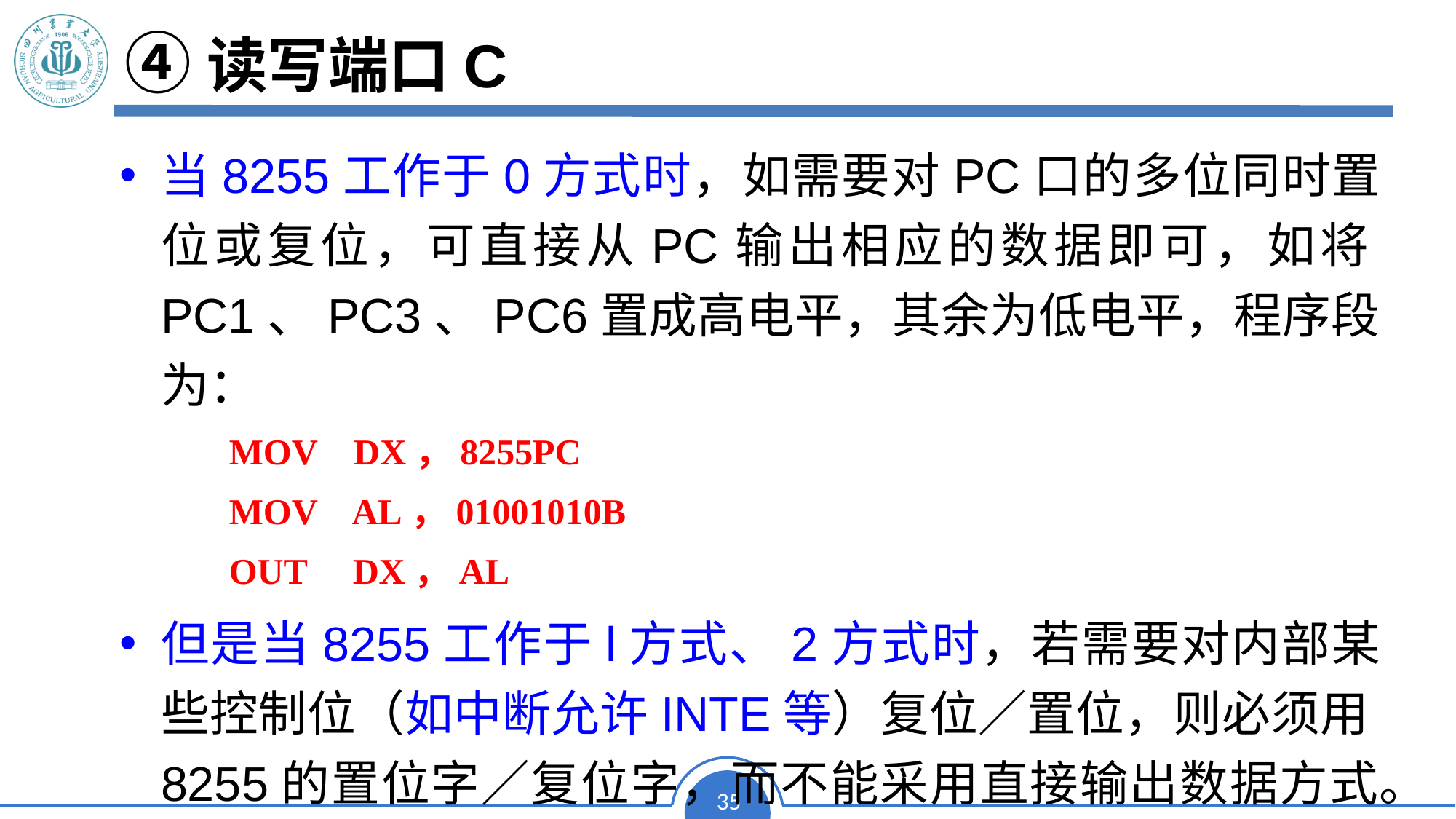

# ④读写端口C
当8255工作于0方式时，如需要对PC口的多位同时置位或复位，可直接从PC输出相应的数据即可，如将PC1、PC3、PC6置成高电平，其余为低电平，程序段为：
MOV    DX，8255PC
MOV    AL，01001010B
OUT     DX，AL
但是当8255工作于l方式、2方式时，若需要对内部某些控制位（如中断允许INTE等）复位／置位，则必须用8255的置位字／复位字，而不能采用直接输出数据方式。